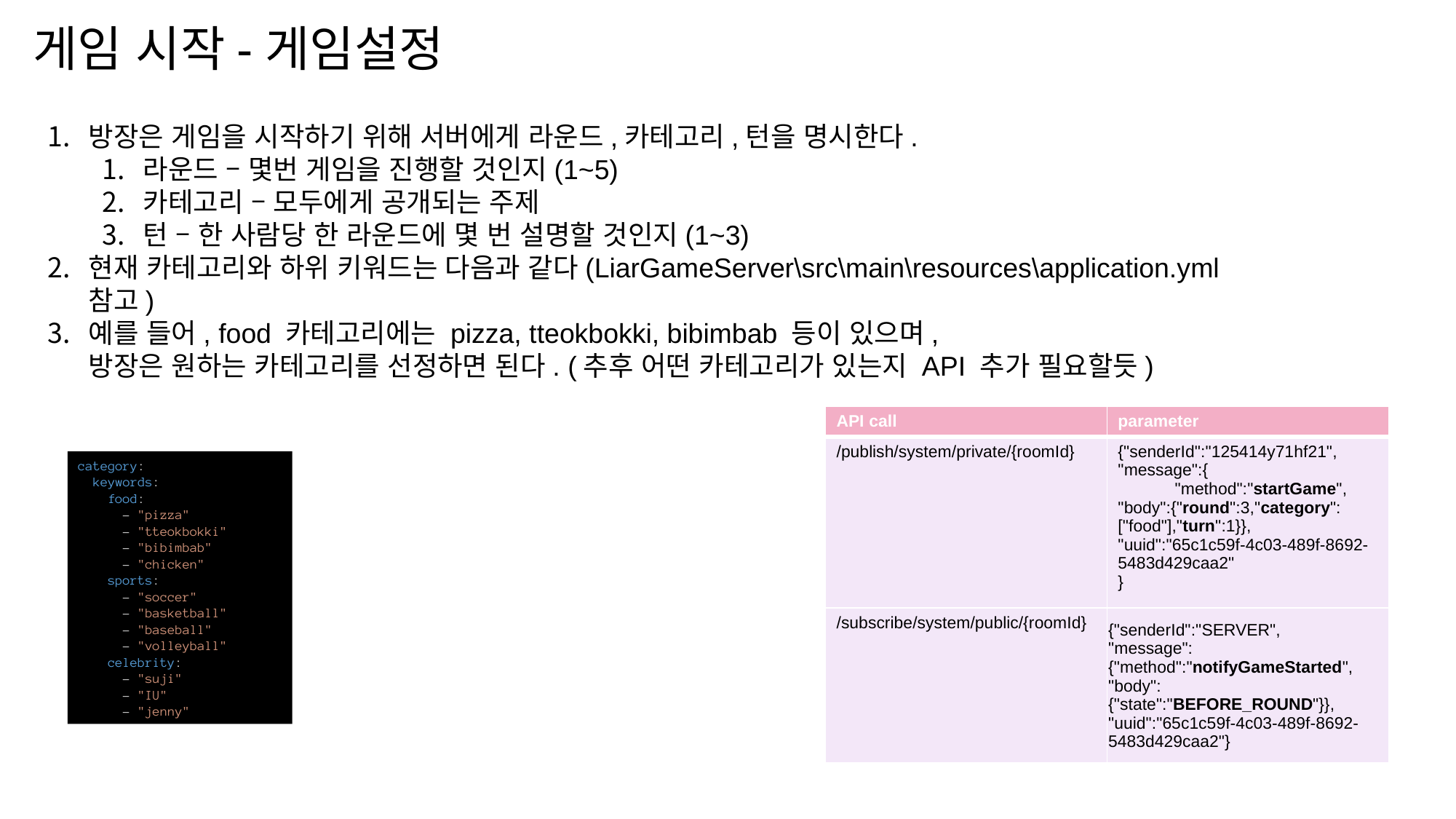

# 게임 시작-게임설정
방장은 게임을 시작하기 위해 서버에게 라운드,카테고리,턴을 명시한다.
라운드 – 몇번 게임을 진행할 것인지(1~5)
카테고리 – 모두에게 공개되는 주제
턴 – 한 사람당 한 라운드에 몇 번 설명할 것인지(1~3)
현재 카테고리와 하위 키워드는 다음과 같다(LiarGameServer\src\main\resources\application.yml 참고)
예를 들어, food 카테고리에는 pizza, tteokbokki, bibimbab 등이 있으며,
방장은 원하는 카테고리를 선정하면 된다. (추후 어떤 카테고리가 있는지 API 추가 필요할듯)

| API call | parameter |
| --- | --- |
| /publish/system/private/{roomId} | {"senderId":"125414y71hf21", "message":{ "method":"startGame", "body":{"round":3,"category":["food"],"turn":1}}, "uuid":"65c1c59f-4c03-489f-8692-5483d429caa2" } |
| /subscribe/system/public/{roomId} | {"senderId":"SERVER", "message":{"method":"notifyGameStarted", "body":{"state":"BEFORE\_ROUND"}}, "uuid":"65c1c59f-4c03-489f-8692-5483d429caa2"} |
category:
  keywords:
    food:
      - "pizza"
      - "tteokbokki"
      - "bibimbab"
      - "chicken"
    sports:
      - "soccer"
      - "basketball"
      - "baseball"
      - "volleyball"
    celebrity:
      - "suji"
      - "IU"
      - "jenny"